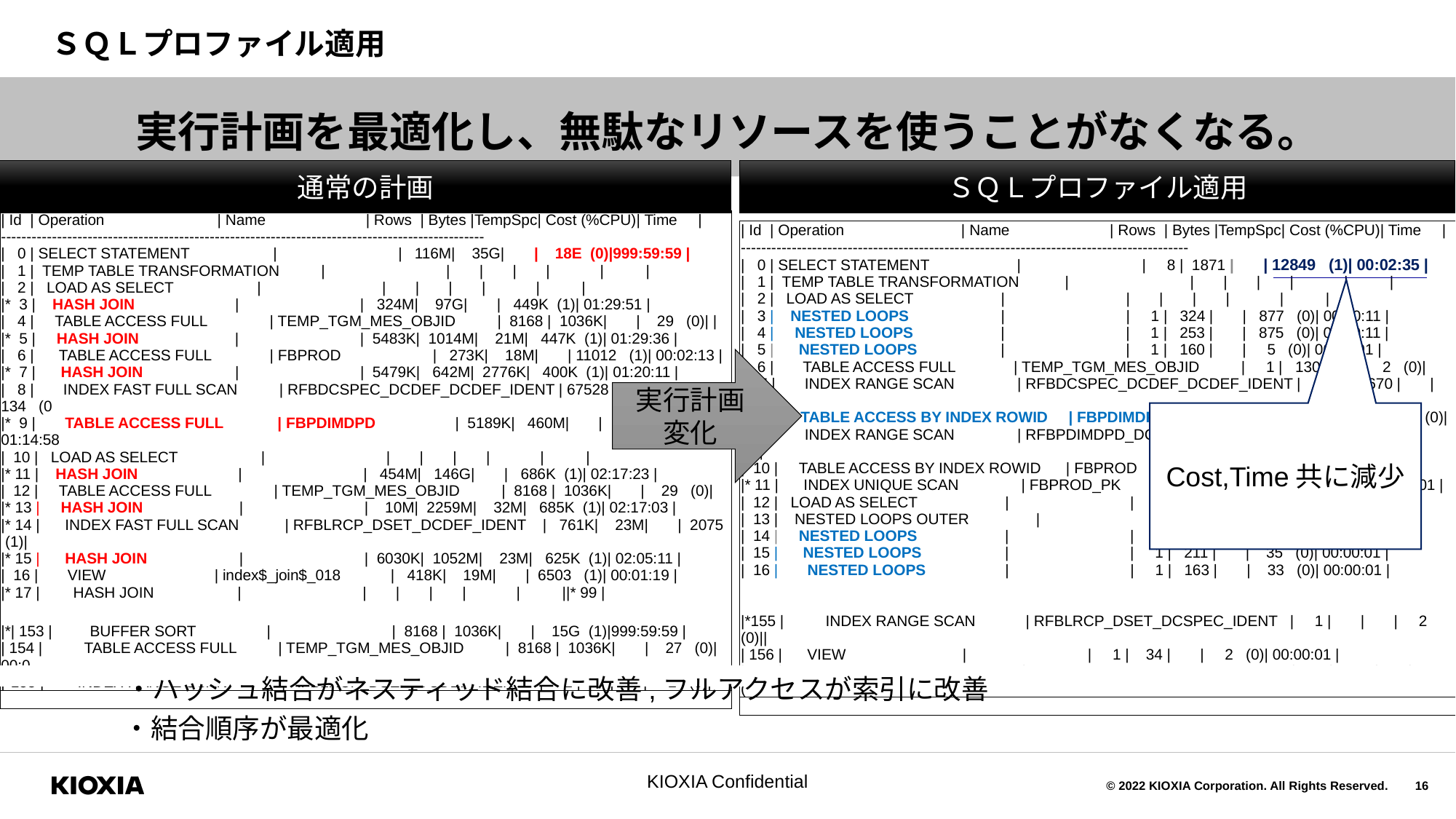

# ＳＱＬプロファイル適用
実行計画を最適化し、無駄なリソースを使うことがなくなる。
ＳＱＬプロファイル適用
通常の計画
| | Id | Operation | Name | Rows | Bytes |TempSpc| Cost (%CPU)| Time | ----------------------------------------------------------------------------------------------- | 0 | SELECT STATEMENT | | 116M| 35G| | 18E (0)|999:59:59 | | 1 | TEMP TABLE TRANSFORMATION | | | | | | | | 2 | LOAD AS SELECT | | | | | | | |\* 3 | HASH JOIN | | 324M| 97G| | 449K (1)| 01:29:51 | | 4 | TABLE ACCESS FULL | TEMP\_TGM\_MES\_OBJID | 8168 | 1036K| | 29 (0)| | |\* 5 | HASH JOIN | | 5483K| 1014M| 21M| 447K (1)| 01:29:36 | | 6 | TABLE ACCESS FULL | FBPROD | 273K| 18M| | 11012 (1)| 00:02:13 | |\* 7 | HASH JOIN | | 5479K| 642M| 2776K| 400K (1)| 01:20:11 | | 8 | INDEX FAST FULL SCAN | RFBDCSPEC\_DCDEF\_DCDEF\_IDENT | 67528 | 1978K| | 134 (0 |\* 9 | TABLE ACCESS FULL | FBPDIMDPD | 5189K| 460M| | 374K (1)| 01:14:58 | 10 | LOAD AS SELECT | | | | | | | |\* 11 | HASH JOIN | | 454M| 146G| | 686K (1)| 02:17:23 | | 12 | TABLE ACCESS FULL | TEMP\_TGM\_MES\_OBJID | 8168 | 1036K| | 29 (0)| |\* 13 | HASH JOIN | | 10M| 2259M| 32M| 685K (1)| 02:17:03 | |\* 14 | INDEX FAST FULL SCAN | RFBLRCP\_DSET\_DCDEF\_IDENT | 761K| 23M| | 2075 (1)| |\* 15 | HASH JOIN | | 6030K| 1052M| 23M| 625K (1)| 02:05:11 | | 16 | VIEW | index$\_join$\_018 | 418K| 19M| | 6503 (1)| 00:01:19 | |\* 17 | HASH JOIN | | | | | | ||\* 99 | 　　　　　　　　　　　 |\*| 153 | BUFFER SORT | | 8168 | 1036K| | 15G (1)|999:59:59 | | 154 | TABLE ACCESS FULL | TEMP\_TGM\_MES\_OBJID | 8168 | 1036K| | 27 (0)| 00:0 |\*155 | INDEX RANGE SCAN | RFBLRCP\_DSET\_DCDEF\_IDENT | 1 | | | 2 (0)| |
| --- |
|  |
| | Id | Operation | Name | Rows | Bytes |TempSpc| Cost (%CPU)| Time | ---------------------------------------------------------------------------------------- | 0 | SELECT STATEMENT | | 8 | 1871 | | 12849 (1)| 00:02:35 | | 1 | TEMP TABLE TRANSFORMATION | | | | | | | | 2 | LOAD AS SELECT | | | | | | | | 3 | NESTED LOOPS | | 1 | 324 | | 877 (0)| 00:00:11 | | 4 | NESTED LOOPS | | 1 | 253 | | 875 (0)| 00:00:11 | | 5 | NESTED LOOPS | | 1 | 160 | | 5 (0)| 00:00:01 | | 6 | TABLE ACCESS FULL | TEMP\_TGM\_MES\_OBJID | 1 | 130 | | 2 (0)| |\* 7 | INDEX RANGE SCAN | RFBDCSPEC\_DCDEF\_DCDEF\_IDENT | 489 | 14670 | | 3 |\* 8 | TABLE ACCESS BY INDEX ROWID | FBPDIMDPD | 81 | 7533 | | 870 (0)| |\* 9 | INDEX RANGE SCAN | RFBPDIMDPD\_DCSPEC\_IDENT | 1914 | | | 9 (0)| | 10 | TABLE ACCESS BY INDEX ROWID | FBPROD | 1 | 71 | | 2 (0)| 0 |\* 11 | INDEX UNIQUE SCAN | FBPROD\_PK | 1 | | | 1 (0)| 00:00:01 | | 12 | LOAD AS SELECT | | | | | | | | 13 | NESTED LOOPS OUTER | | 1 | 346 | | 75 (0)| 00:00:01 | | 14 | NESTED LOOPS | | 1 | 304 | | 73 (0)| 00:00:01 | | 15 | NESTED LOOPS | | 1 | 211 | | 35 (0)| 00:00:01 | | 16 | NESTED LOOPS | | 1 | 163 | | 33 (0)| 00:00:01 | |\*155 | INDEX RANGE SCAN | RFBLRCP\_DSET\_DCSPEC\_IDENT | 1 | | | 2 (0)|| | 156 | VIEW | | 1 | 34 | | 2 (0)| 00:00:01 | | 157 | TABLE ACCESS FULL | SYS\_TEMP\_0FDA8D7CF\_A67DF08B | 1 | 105 | | 2 ( |
| --- |
|  |
実行計画変化
Cost,Time共に減少

・ハッシュ結合がネスティッド結合に改善,フルアクセスが索引に改善
・結合順序が最適化
KIOXIA Confidential